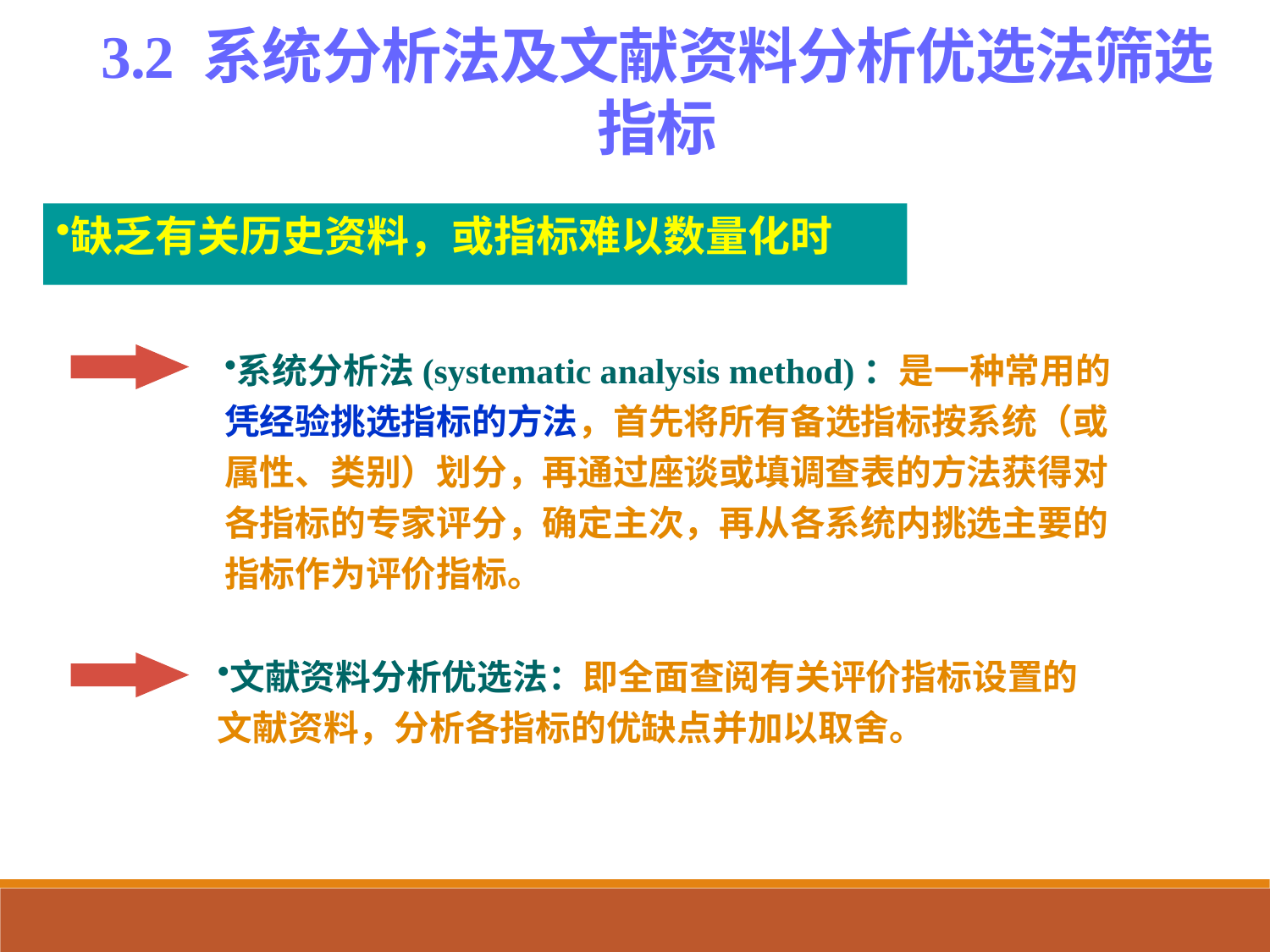

3.2 系统分析法及文献资料分析优选法筛选指标
缺乏有关历史资料，或指标难以数量化时
系统分析法(systematic analysis method)：是一种常用的凭经验挑选指标的方法，首先将所有备选指标按系统（或属性、类别）划分，再通过座谈或填调查表的方法获得对各指标的专家评分，确定主次，再从各系统内挑选主要的指标作为评价指标。

文献资料分析优选法：即全面查阅有关评价指标设置的文献资料，分析各指标的优缺点并加以取舍。